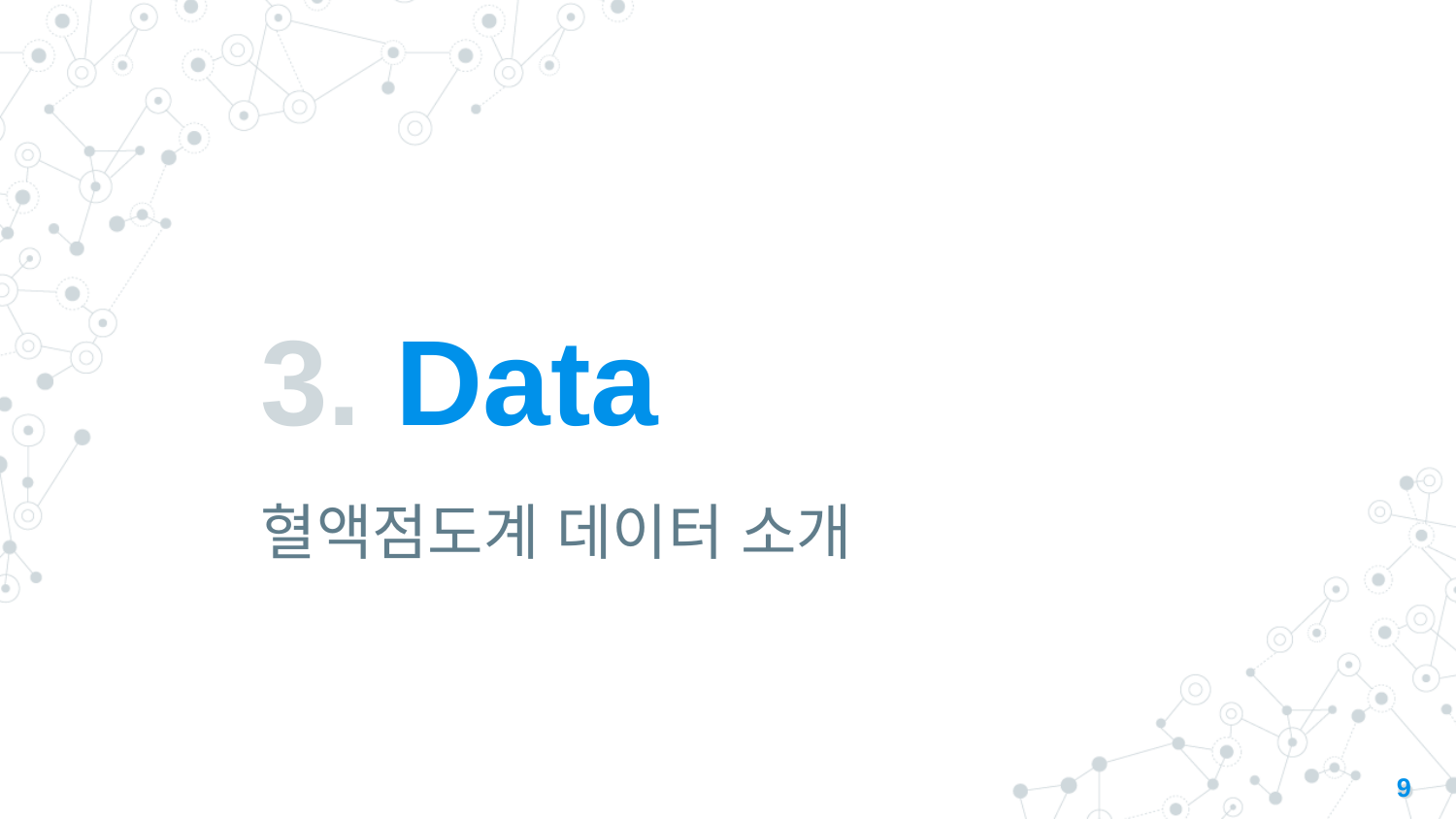

# 3. Data
혈액점도계 데이터 소개
9